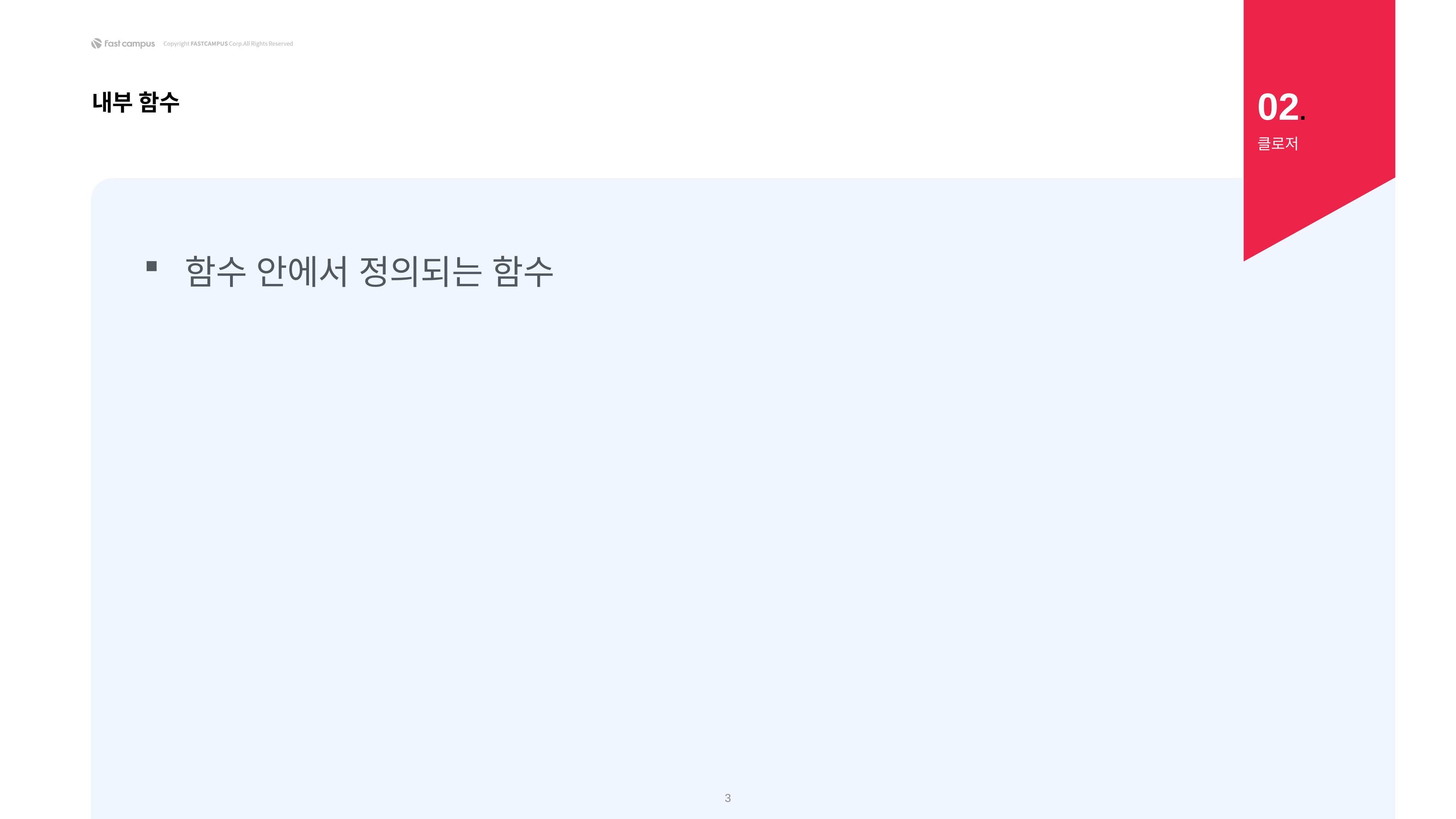

02.
내부 함수
클로저
함수 안에서 정의되는 함수
3